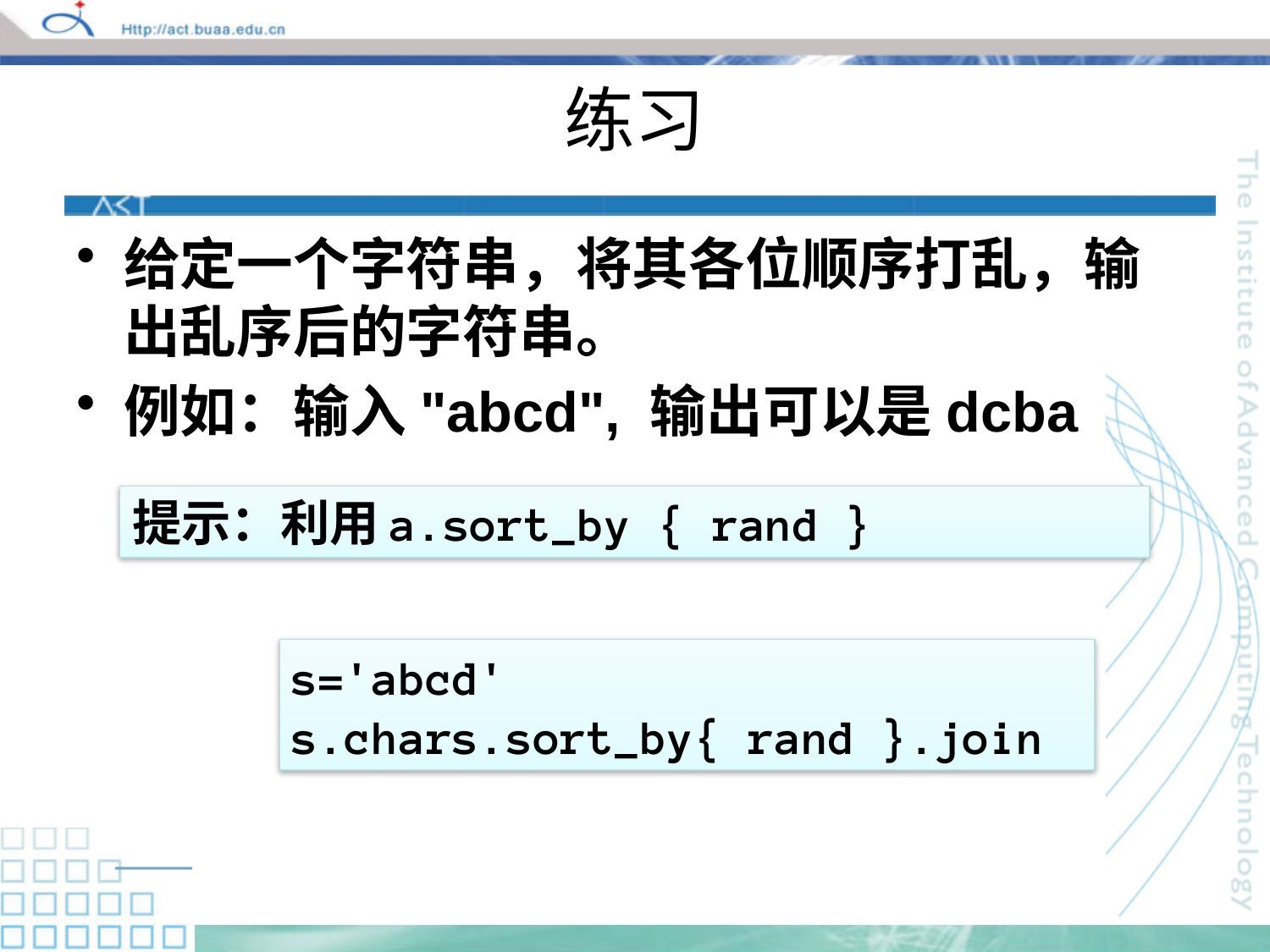

# 练习
给定一个字符串，将其各位顺序打乱，输出乱序后的字符串。
例如：输入"abcd", 输出可以是dcba

提示：利用a.sort_by { rand }
s='abcd'
s.chars.sort_by{ rand }.join